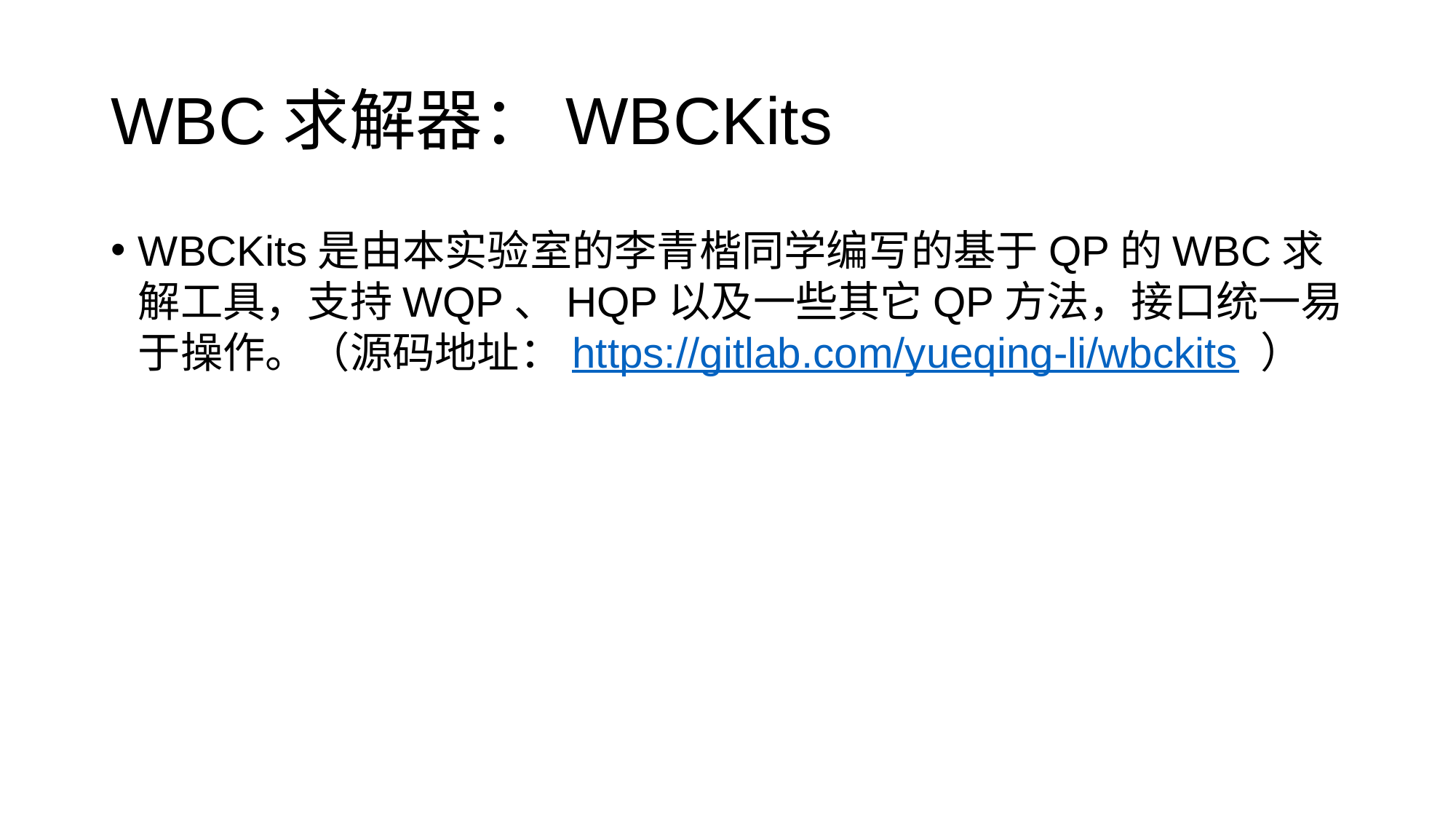

# WBC求解器：WBCKits
WBCKits是由本实验室的李青楷同学编写的基于QP的WBC求解工具，支持WQP、HQP以及一些其它QP方法，接口统一易于操作。（源码地址：https://gitlab.com/yueqing-li/wbckits ）